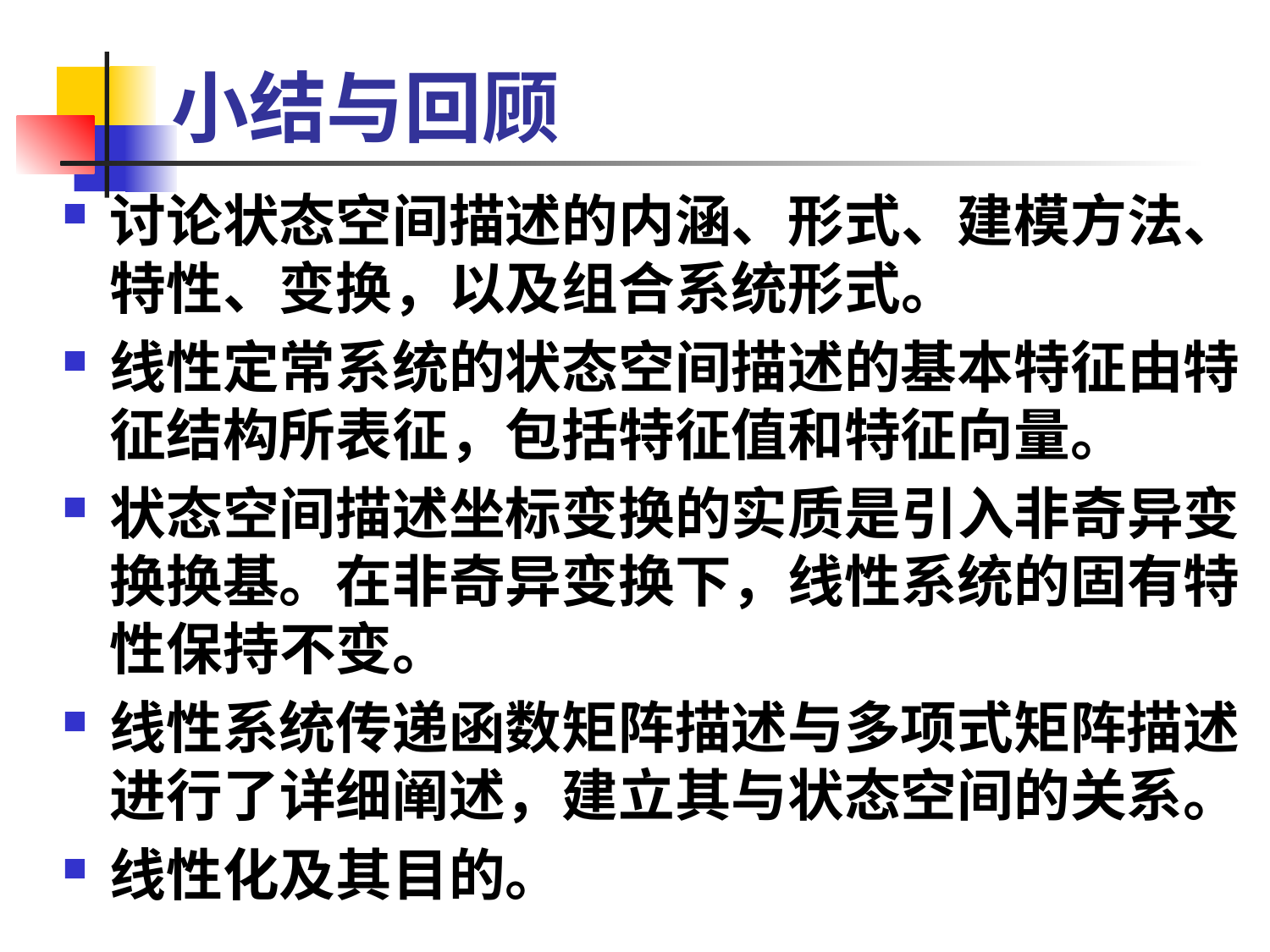

# 小结与回顾
讨论状态空间描述的内涵、形式、建模方法、特性、变换，以及组合系统形式。
线性定常系统的状态空间描述的基本特征由特征结构所表征，包括特征值和特征向量。
状态空间描述坐标变换的实质是引入非奇异变换换基。在非奇异变换下，线性系统的固有特性保持不变。
线性系统传递函数矩阵描述与多项式矩阵描述进行了详细阐述，建立其与状态空间的关系。
线性化及其目的。